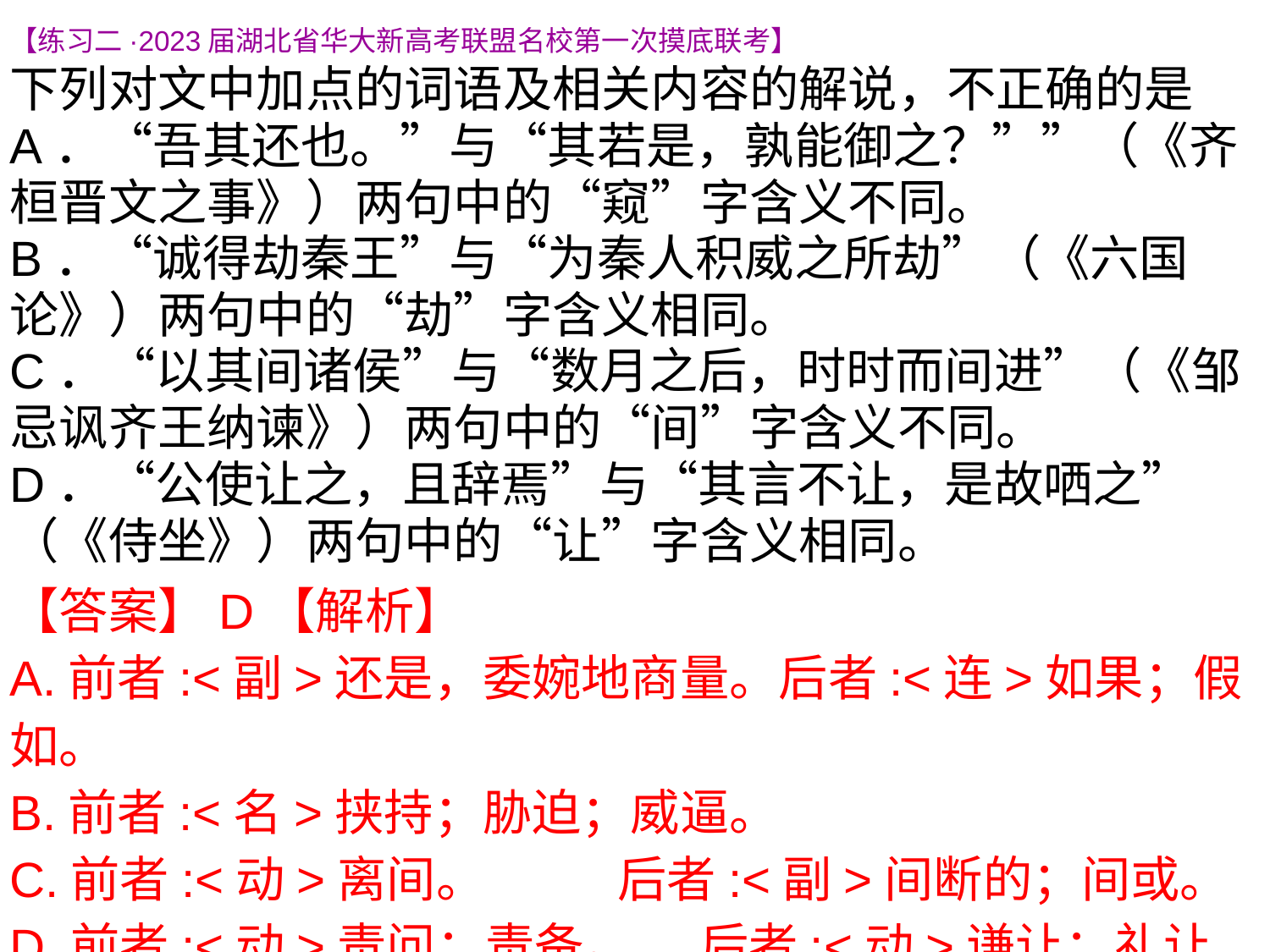

【练习二·2023届湖北省华大新高考联盟名校第一次摸底联考】
下列对文中加点的词语及相关内容的解说，不正确的是
A．“吾其还也。”与“其若是，孰能御之？””（《齐桓晋文之事》）两句中的“窥”字含义不同。
B．“诚得劫秦王”与“为秦人积威之所劫”（《六国论》）两句中的“劫”字含义相同。
C．“以其间诸侯”与“数月之后，时时而间进”（《邹忌讽齐王纳谏》）两句中的“间”字含义不同。
D．“公使让之，且辞焉”与“其言不让，是故哂之”（《侍坐》）两句中的“让”字含义相同。
【答案】D【解析】
A.前者:<副>还是，委婉地商量。后者:<连>如果；假如。
B.前者:<名>挟持；胁迫；威逼。
C.前者:<动>离间。            后者:<副>间断的；间或。
D.前者:<动>责问；责备。      后者:<动>谦让；礼让